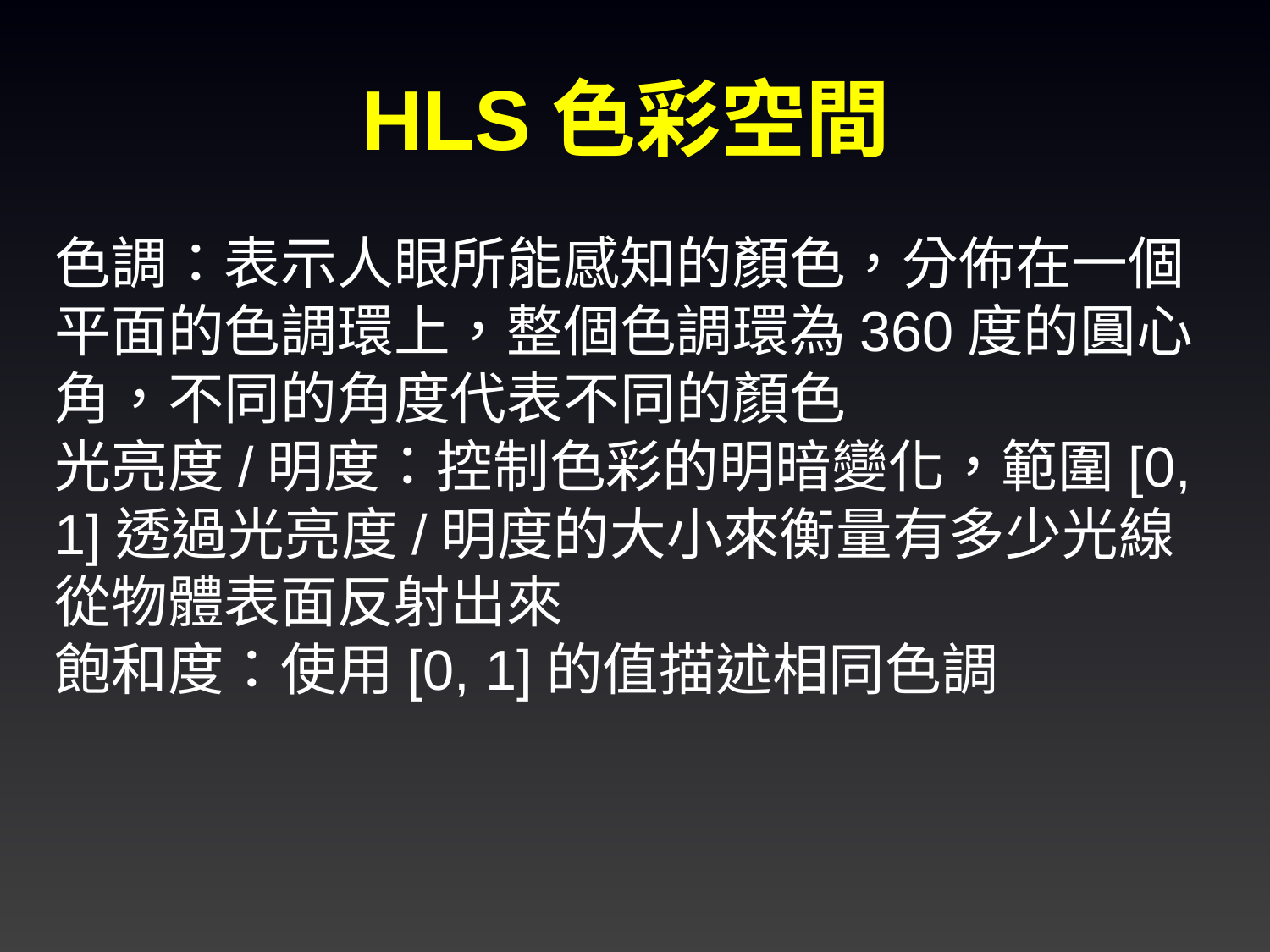

HLS色彩空間
色調：表示人眼所能感知的顏色，分佈在一個平面的色調環上，整個色調環為360度的圓心角，不同的角度代表不同的顏色
光亮度/明度：控制色彩的明暗變化，範圍[0, 1]透過光亮度/明度的大小來衡量有多少光線從物體表面反射出來
飽和度：使用[0, 1]的值描述相同色調